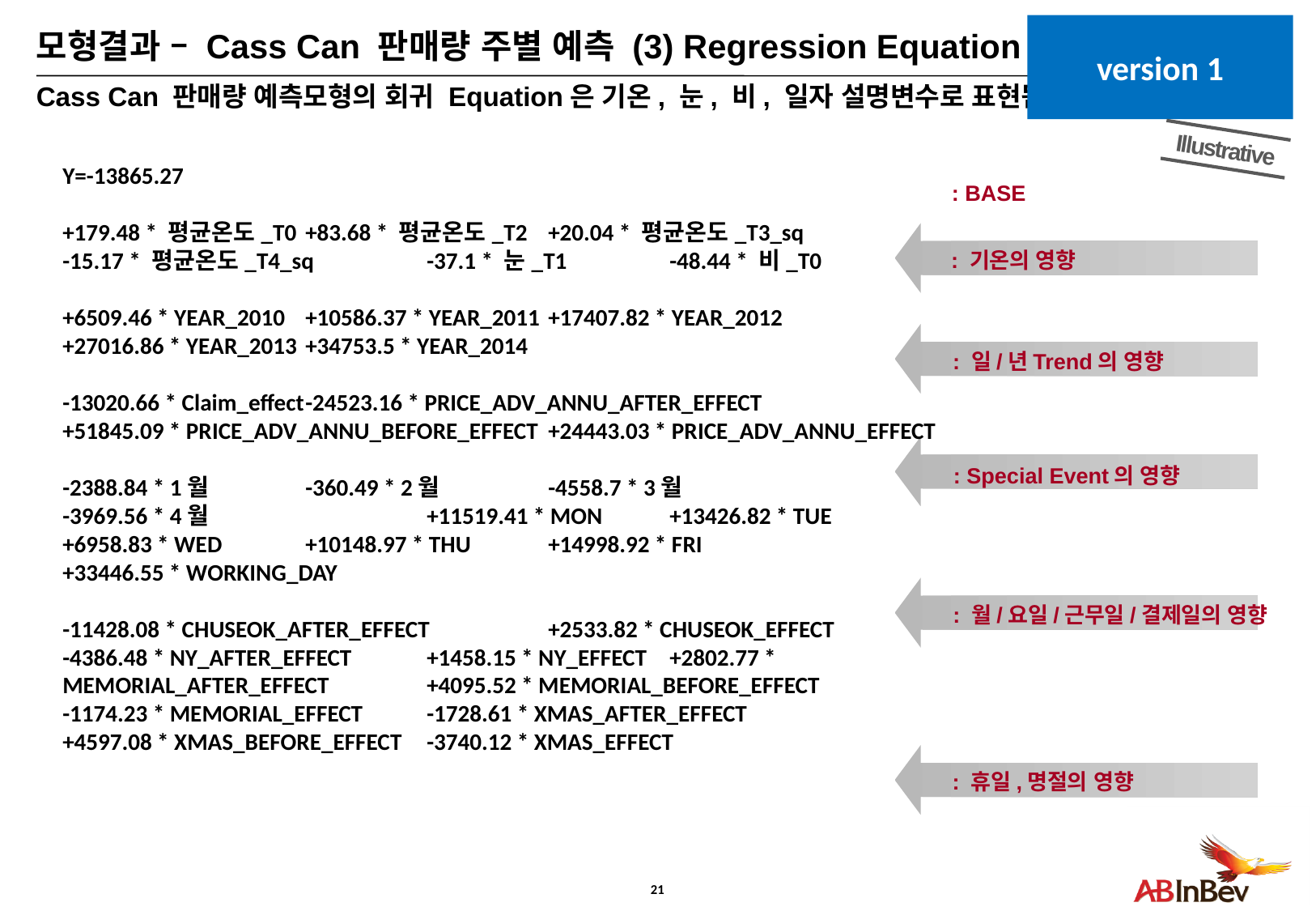

# 모형결과 – Cass Can 판매량 주별 예측 (3) Regression Equation
version 1

Cass Can 판매량 예측모형의 회귀 Equation은 기온, 눈, 비, 일자 설명변수로 표현됨
Illustrative

Y=-13865.27

+179.48 * 평균온도_T0	+83.68 * 평균온도_T2	+20.04 * 평균온도_T3_sq
-15.17 * 평균온도_T4_sq	-37.1 * 눈_T1	-48.44 * 비_T0
+6509.46 * YEAR_2010	+10586.37 * YEAR_2011	+17407.82 * YEAR_2012
+27016.86 * YEAR_2013	+34753.5 * YEAR_2014

-13020.66 * Claim_effect	-24523.16 * PRICE_ADV_ANNU_AFTER_EFFECT
+51845.09 * PRICE_ADV_ANNU_BEFORE_EFFECT	+24443.03 * PRICE_ADV_ANNU_EFFECT
-2388.84 * 1월	-360.49 * 2월	-4558.7 * 3월
-3969.56 * 4월		+11519.41 * MON	+13426.82 * TUE
+6958.83 * WED	+10148.97 * THU	+14998.92 * FRI
+33446.55 * WORKING_DAY

-11428.08 * CHUSEOK_AFTER_EFFECT	+2533.82 * CHUSEOK_EFFECT
-4386.48 * NY_AFTER_EFFECT	+1458.15 * NY_EFFECT	+2802.77 * MEMORIAL_AFTER_EFFECT	+4095.52 * MEMORIAL_BEFORE_EFFECT
-1174.23 * MEMORIAL_EFFECT	-1728.61 * XMAS_AFTER_EFFECT
+4597.08 * XMAS_BEFORE_EFFECT	-3740.12 * XMAS_EFFECT
: BASE

: 기온의 영향

: 일/년Trend의 영향

: Special Event의 영향

: 월/요일/근무일/결제일의 영향

: 휴일,명절의 영향